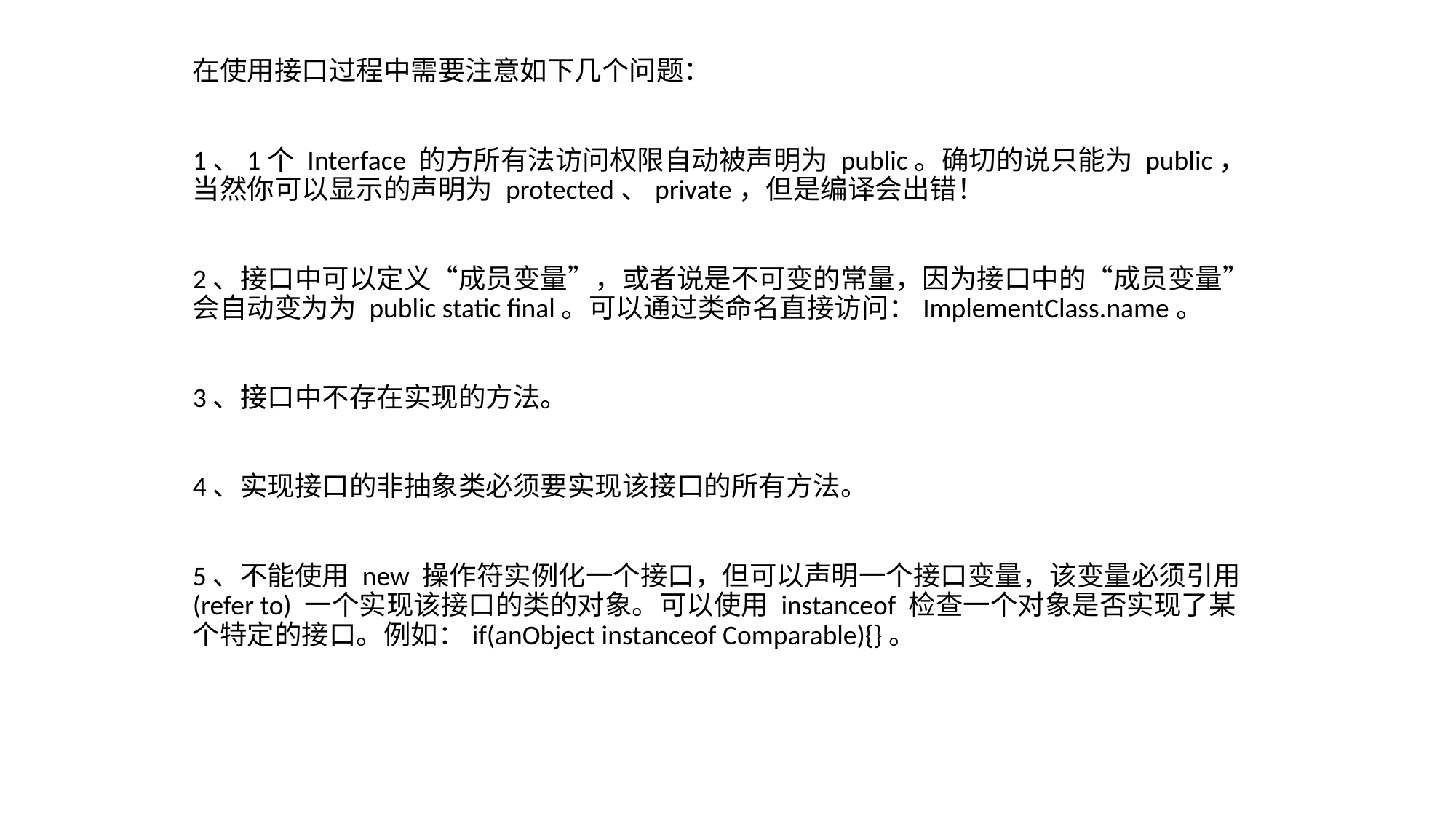

在使用接口过程中需要注意如下几个问题：

1、1个 Interface 的方所有法访问权限自动被声明为 public。确切的说只能为 public，当然你可以显示的声明为 protected、private，但是编译会出错！

2、接口中可以定义“成员变量”，或者说是不可变的常量，因为接口中的“成员变量”会自动变为为 public static final。可以通过类命名直接访问：ImplementClass.name。

3、接口中不存在实现的方法。

4、实现接口的非抽象类必须要实现该接口的所有方法。

5、不能使用 new 操作符实例化一个接口，但可以声明一个接口变量，该变量必须引用 (refer to) 一个实现该接口的类的对象。可以使用 instanceof 检查一个对象是否实现了某个特定的接口。例如：if(anObject instanceof Comparable){}。